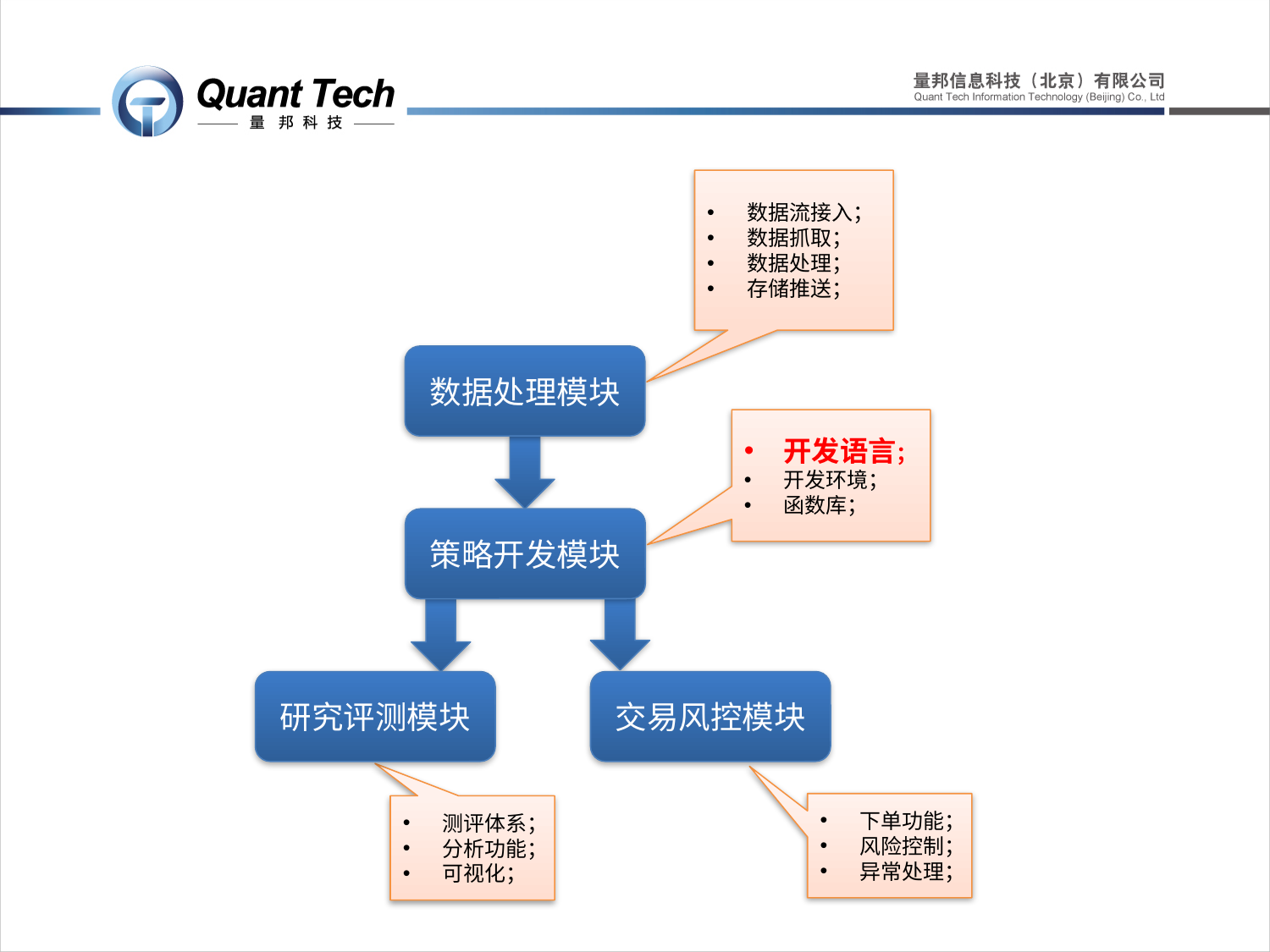

数据流接入；
数据抓取；
数据处理；
存储推送；
数据处理模块
开发语言；
开发环境；
函数库；

策略开发模块

研究评测模块
交易风控模块
下单功能；
风险控制；
异常处理；
测评体系；
分析功能；
可视化；